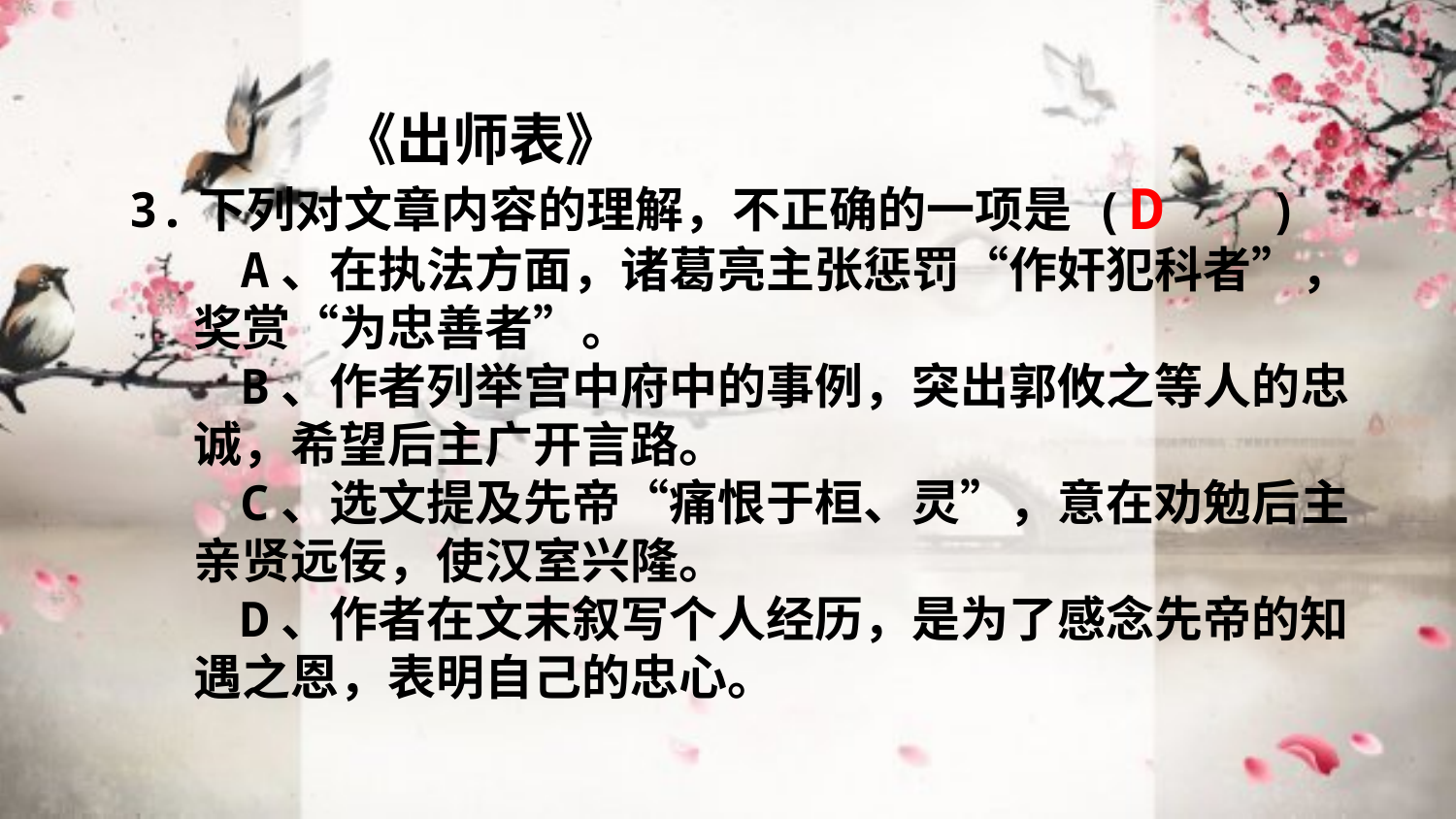

#
                  《出师表》
 3.下列对文章内容的理解，不正确的一项是 (     )
     A、在执法方面，诸葛亮主张惩罚“作奸犯科者”，
        奖赏“为忠善者”。
     B、作者列举宫中府中的事例，突出郭攸之等人的忠
        诚，希望后主广开言路。
     C、选文提及先帝“痛恨于桓、灵”，意在劝勉后主
        亲贤远佞，使汉室兴隆。
     D、作者在文末叙写个人经历，是为了感念先帝的知
        遇之恩，表明自己的忠心。
D